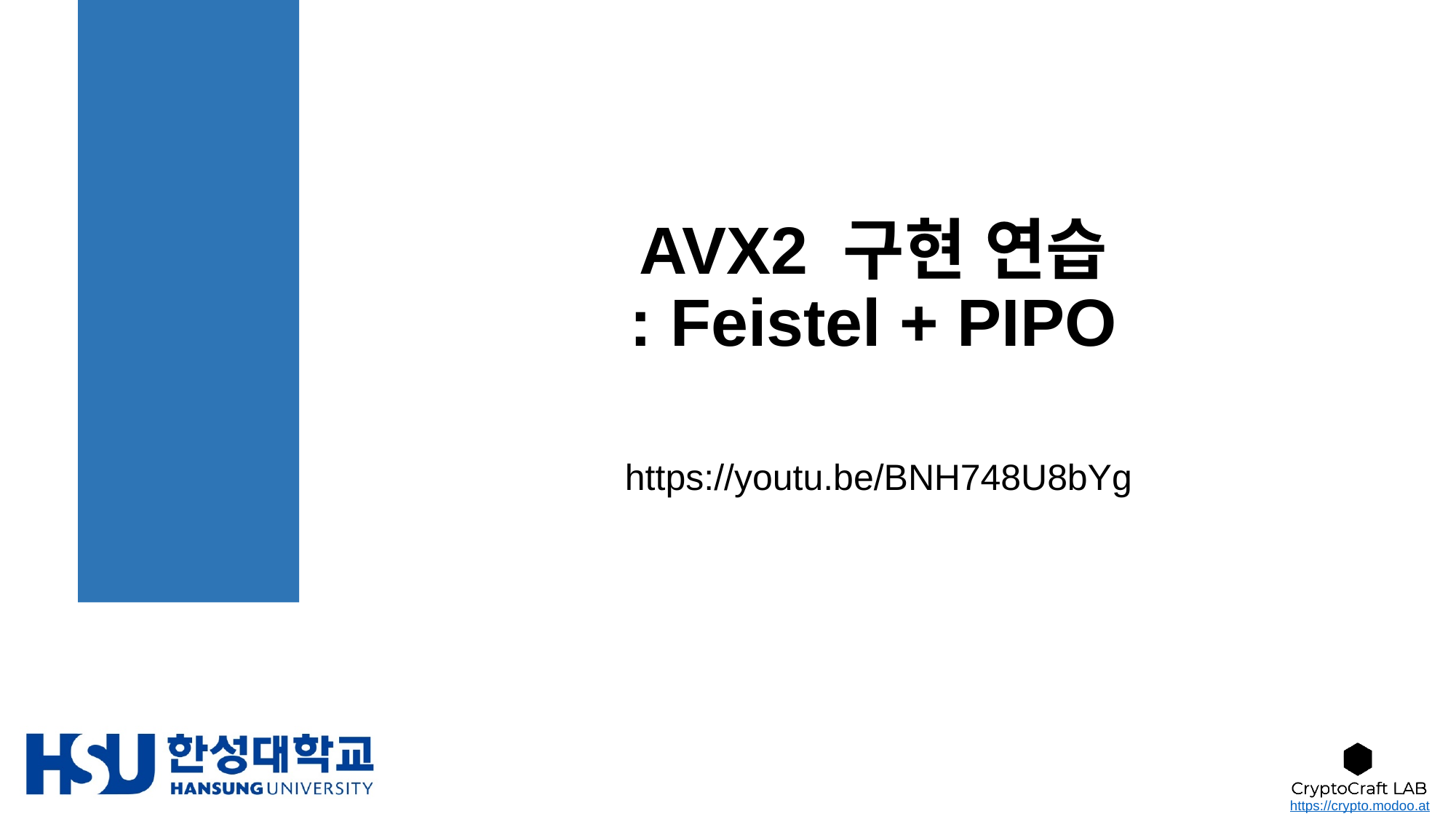

# AVX2 구현 연습 : Feistel + PIPO
 https://youtu.be/BNH748U8bYg